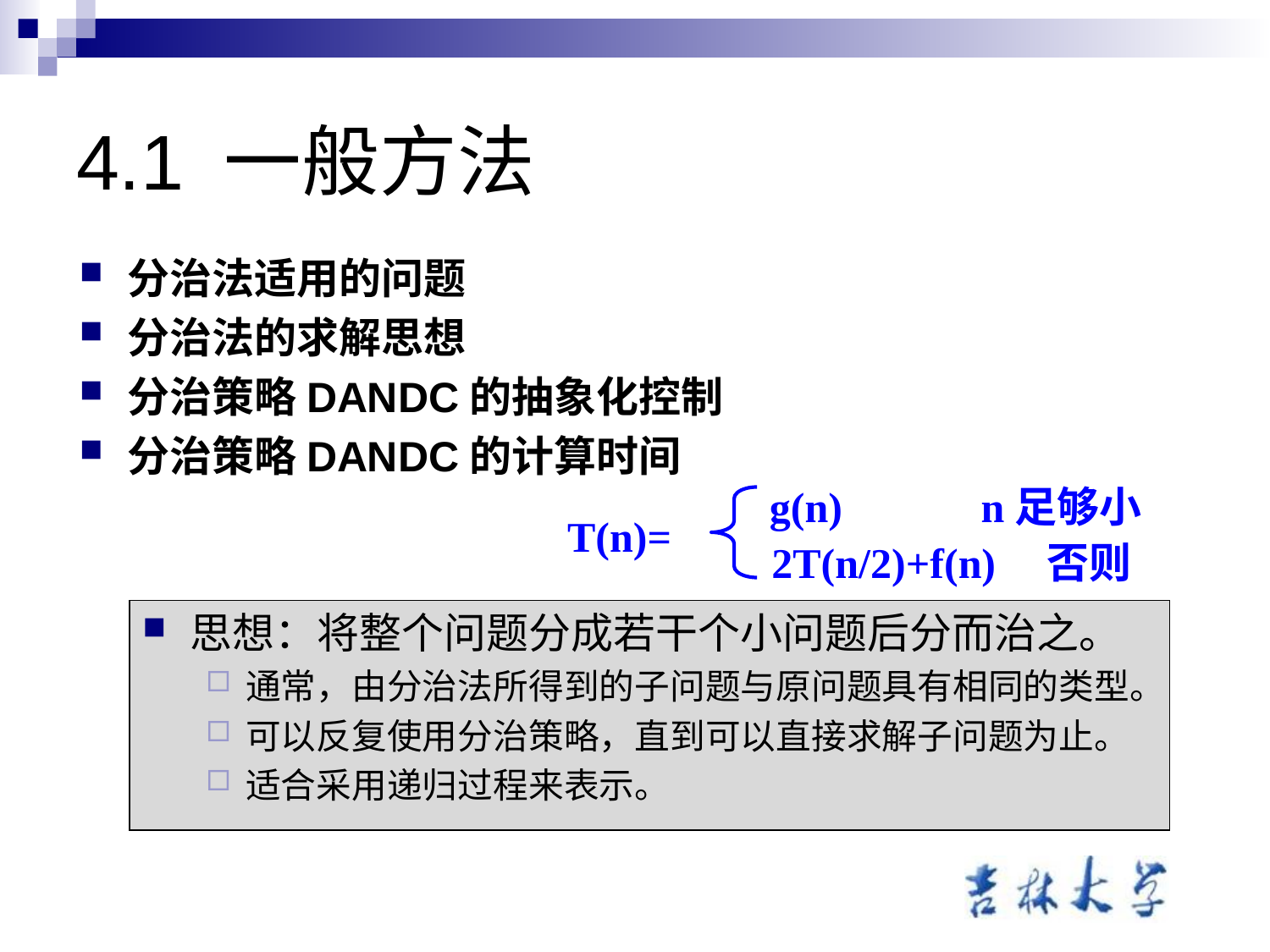

# 4.1 一般方法
分治法适用的问题
分治法的求解思想
分治策略DANDC的抽象化控制
分治策略DANDC的计算时间
g(n)	        n足够小

T(n)=
2T(n/2)+f(n)	 否则
思想：将整个问题分成若干个小问题后分而治之。
通常，由分治法所得到的子问题与原问题具有相同的类型。
可以反复使用分治策略，直到可以直接求解子问题为止。
适合采用递归过程来表示。